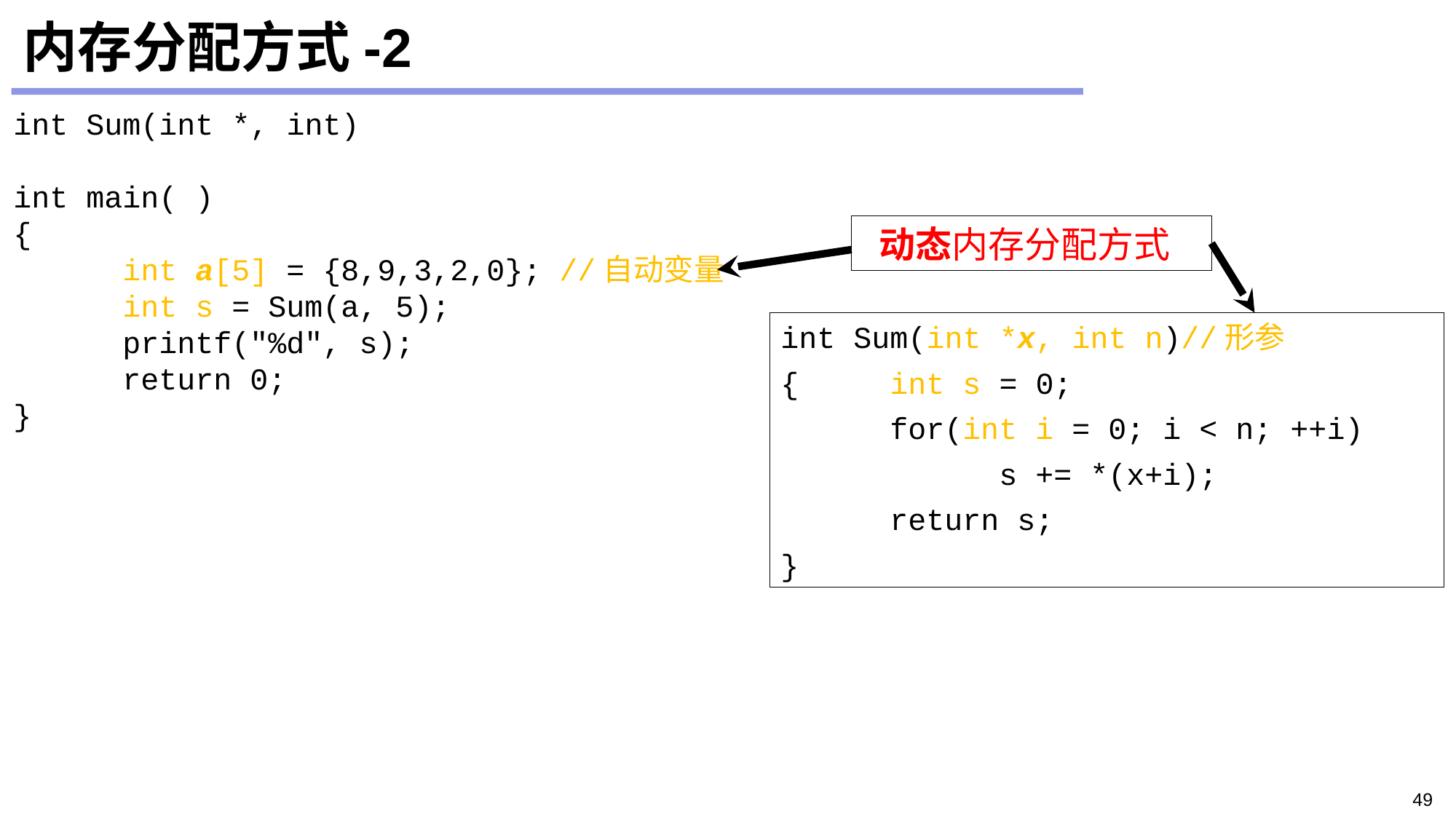

# 内存分配方式-2
int Sum(int *, int)

int main( )
{
	int a[5] = {8,9,3,2,0}; //自动变量
	int s = Sum(a, 5);
	printf("%d", s);
	return 0;
}
 动态内存分配方式
int Sum(int *x, int n)//形参
{	int s = 0;
	for(int i = 0; i < n; ++i)
		s += *(x+i);
	return s;
}
49